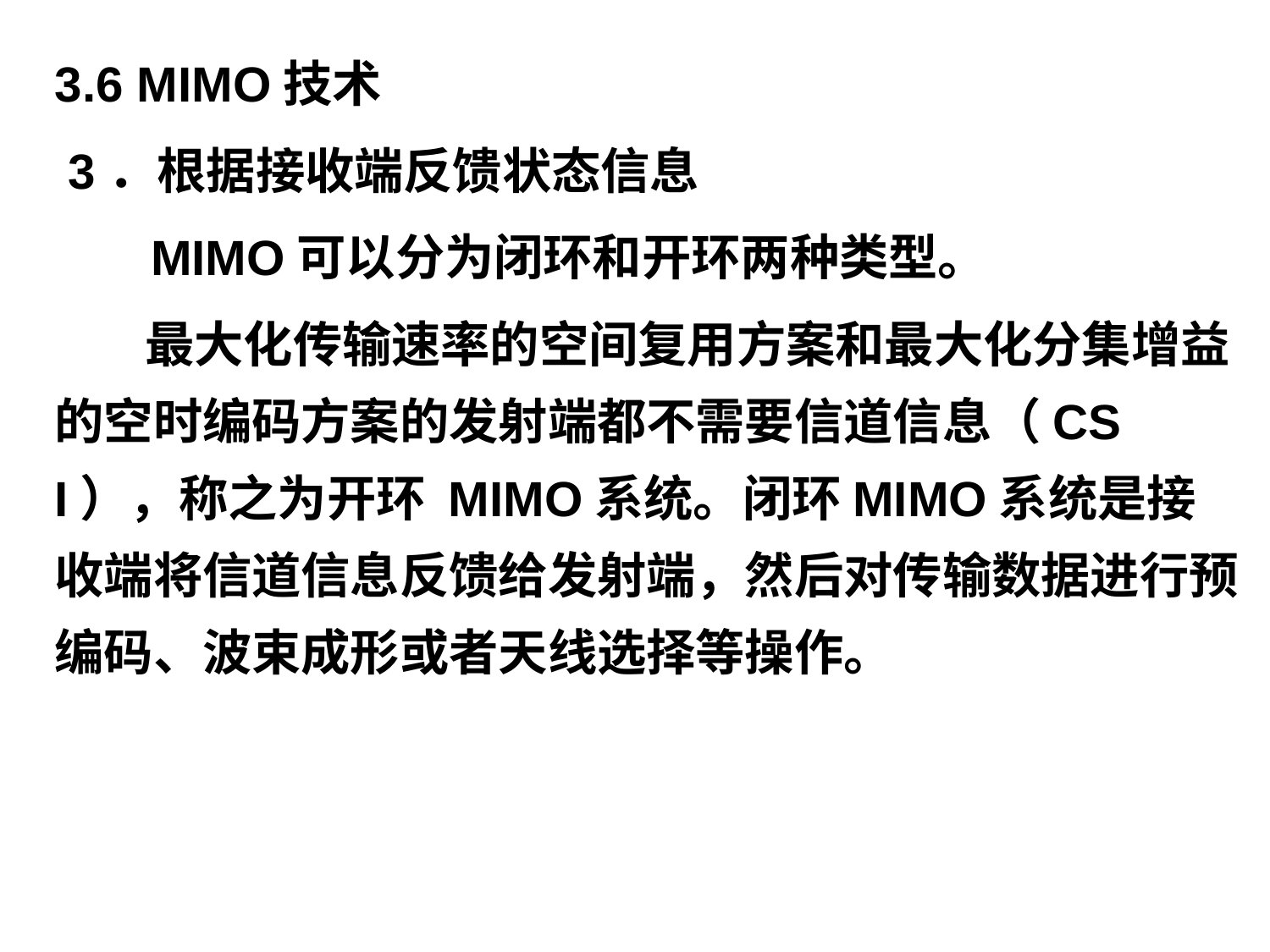

3.6 MIMO技术
 3．根据接收端反馈状态信息
       MIMO可以分为闭环和开环两种类型。
       最大化传输速率的空间复用方案和最大化分集增益的空时编码方案的发射端都不需要信道信息（CSI），称之为开环 MIMO系统。闭环MIMO系统是接收端将信道信息反馈给发射端，然后对传输数据进行预编码、波束成形或者天线选择等操作。